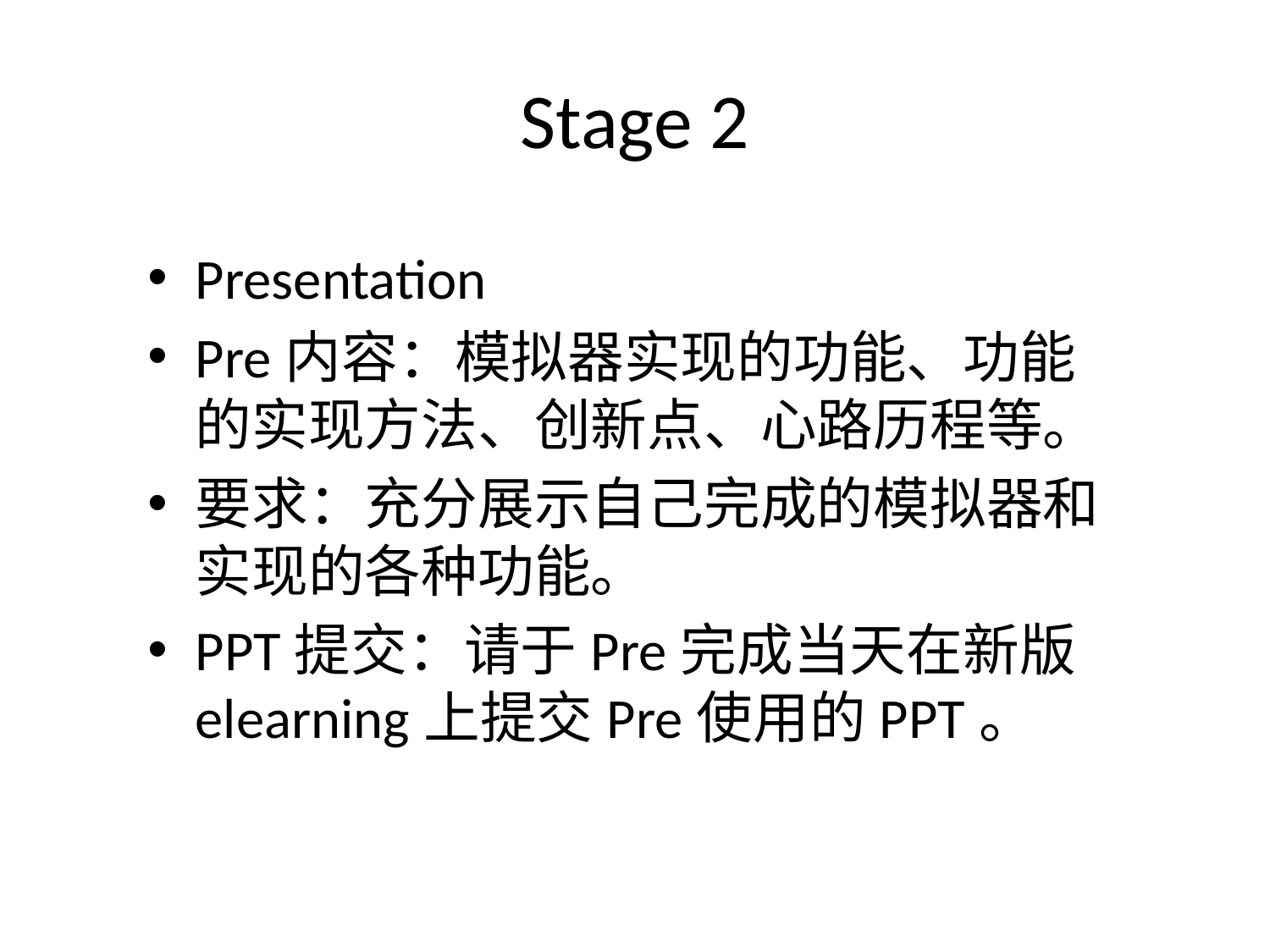

# Stage 2
Presentation
Pre内容：模拟器实现的功能、功能的实现方法、创新点、心路历程等。
要求：充分展示自己完成的模拟器和实现的各种功能。
PPT提交：请于Pre完成当天在新版elearning上提交Pre使用的PPT。